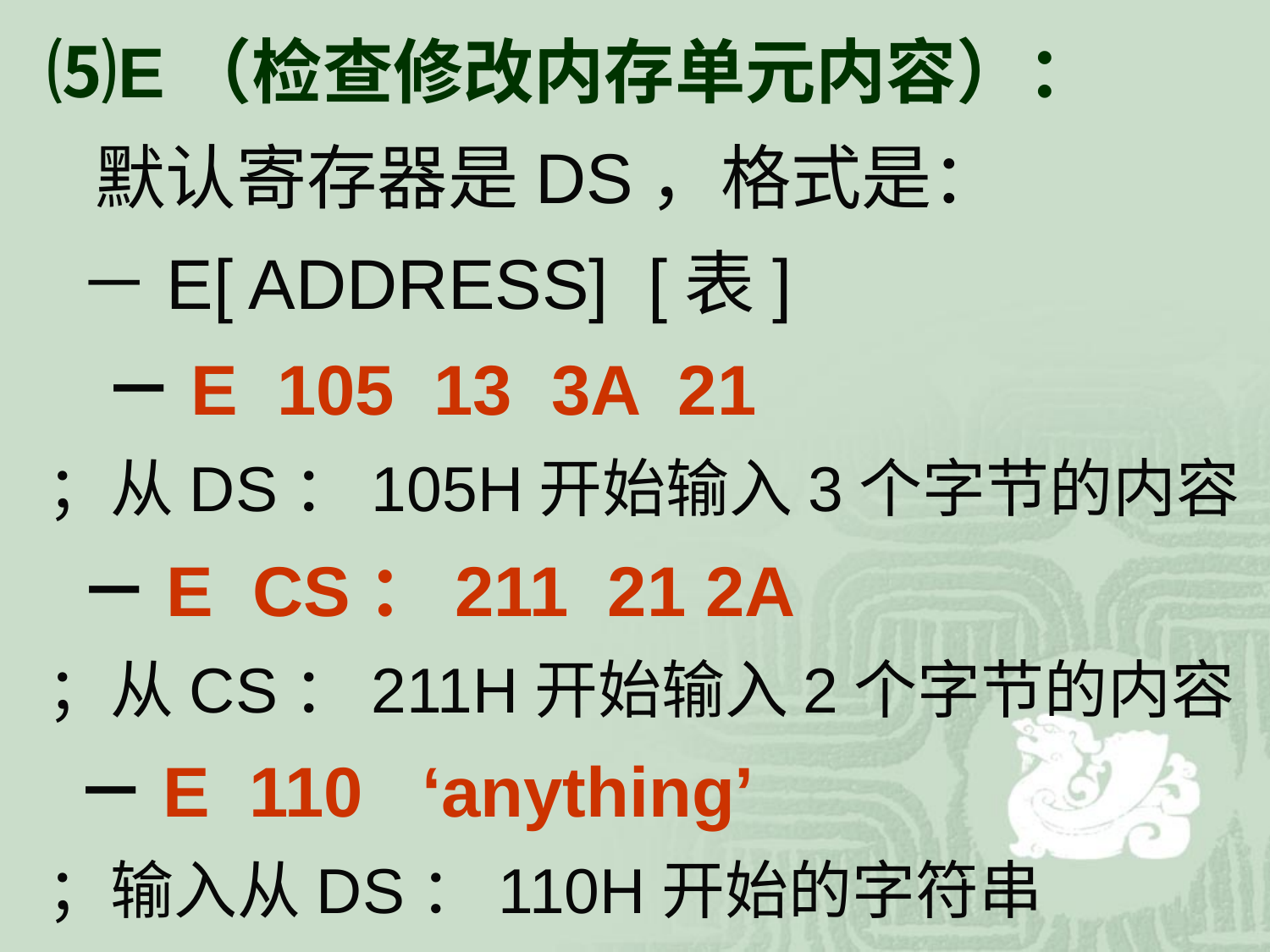

⑸E（检查修改内存单元内容）：
   默认寄存器是DS，格式是：
  －E[ ADDRESS]  [表]
  －E  105  13  3A  21
；从DS：105H开始输入3个字节的内容
  －E  CS：211  21 2A
；从CS：211H开始输入2个字节的内容
  －E  110   ‘anything’
；输入从DS：110H开始的字符串